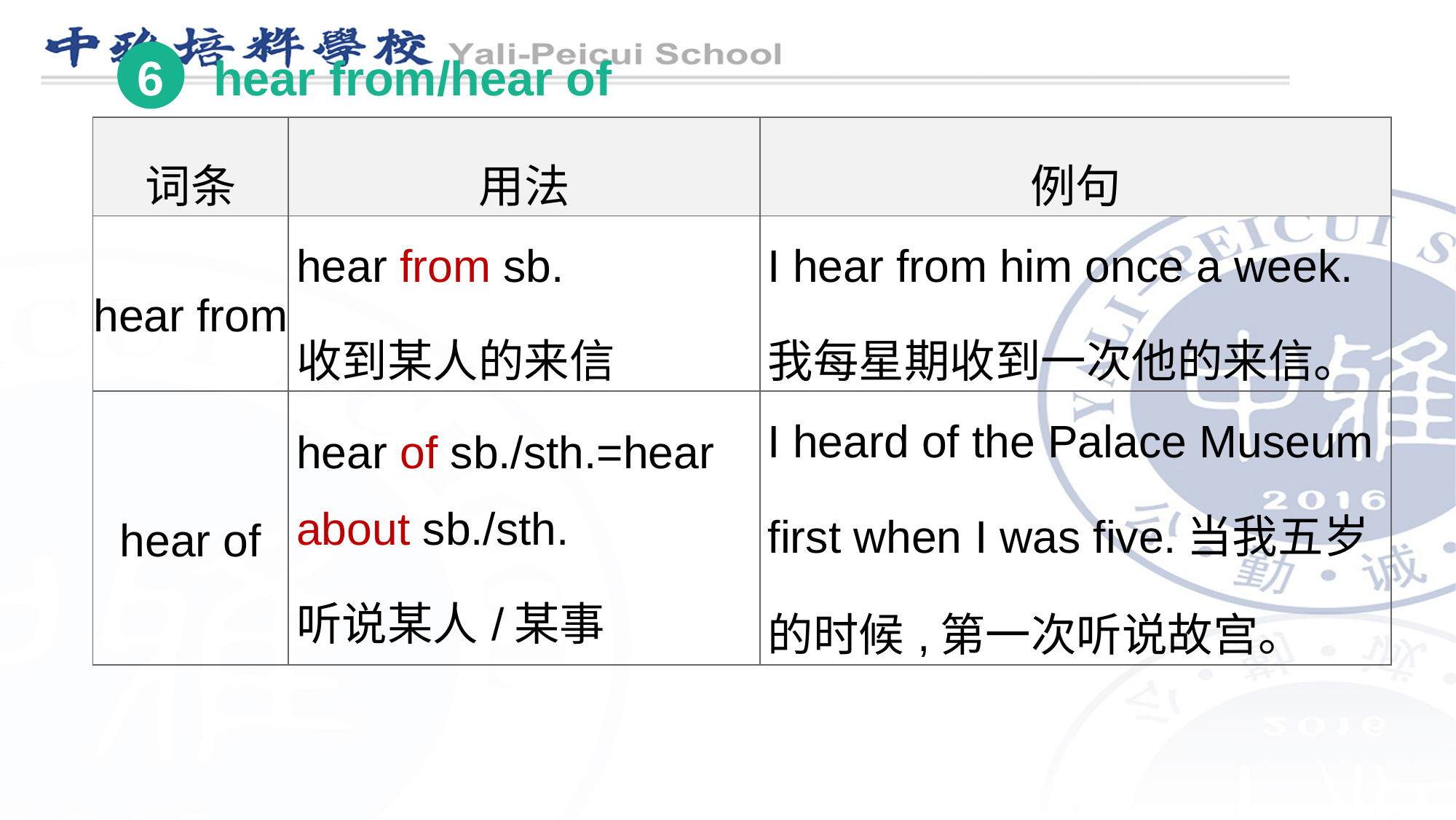

6
hear from/hear of
| 词条 | 用法 | 例句 |
| --- | --- | --- |
| hear from | hear from sb. 收到某人的来信 | I hear from him once a week. 我每星期收到一次他的来信。 |
| hear of | hear of sb./sth.=hear about sb./sth. 听说某人/某事 | I heard of the Palace Museum first when I was five.当我五岁的时候,第一次听说故宫。 |